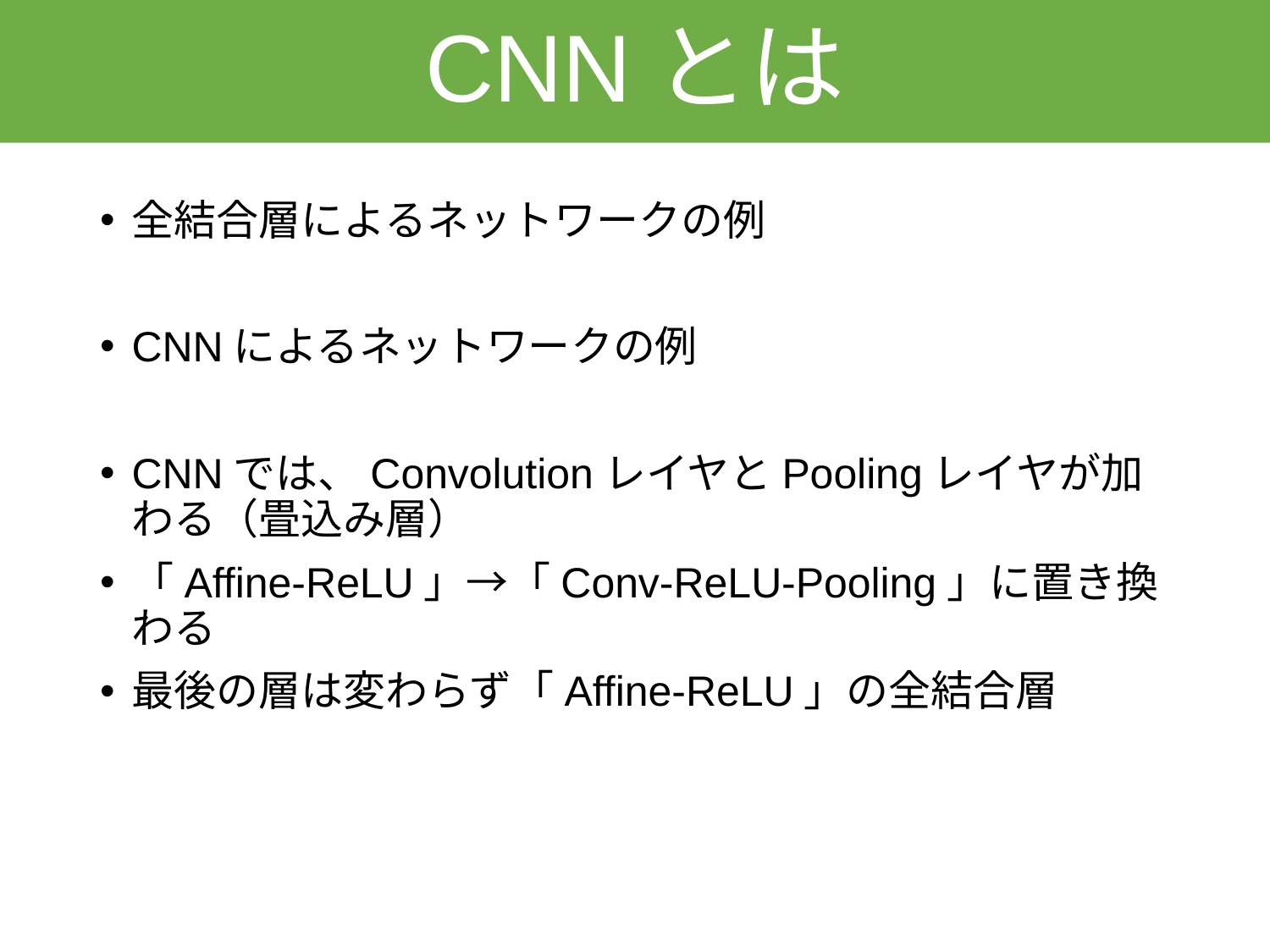

# CNNとは
5
全結合層によるネットワークの例

CNNによるネットワークの例

CNNでは、ConvolutionレイヤとPoolingレイヤが加わる（畳込み層）
「Affine-ReLU」→「Conv-ReLU-Pooling」に置き換わる
最後の層は変わらず「Affine-ReLU」の全結合層